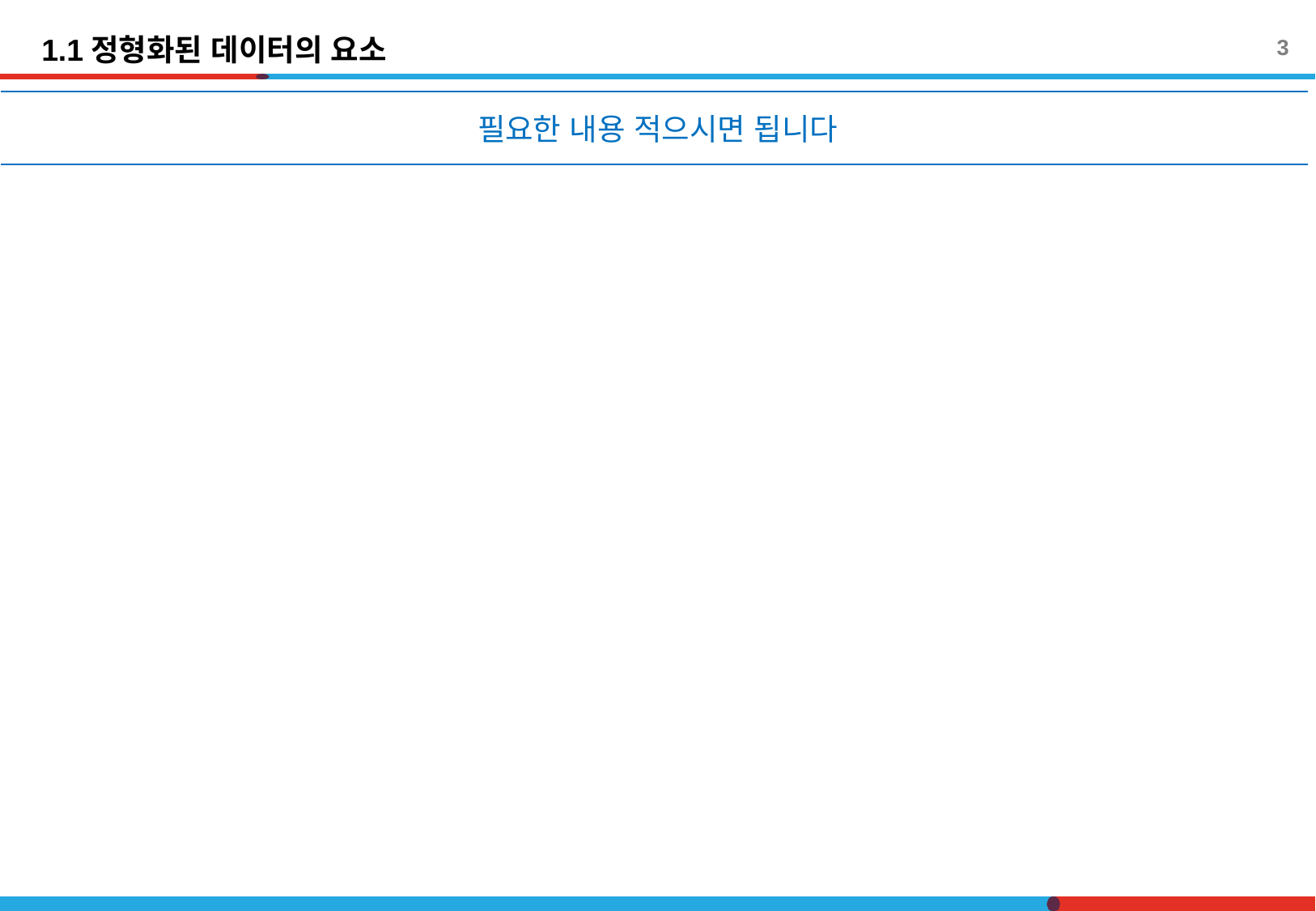

1.1정형화된 데이터의 요소
3
필요한 내용 적으시면 됩니다